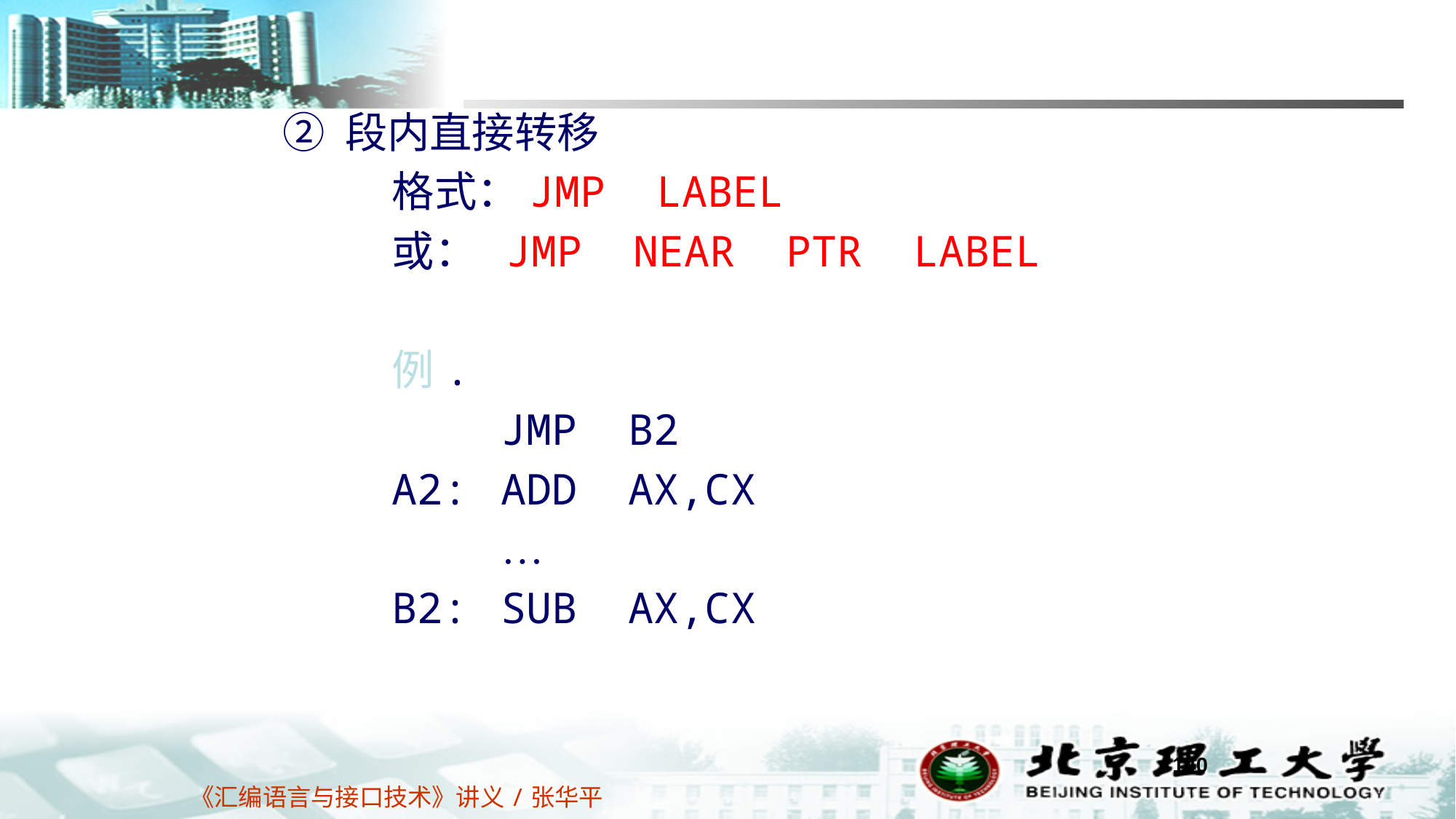

② 段内直接转移
	格式：JMP  LABEL
	或：  JMP  NEAR  PTR  LABEL

	例.
		JMP  B2
	A2: 	ADD  AX,CX
	 	…
	B2: 	SUB  AX,CX
140